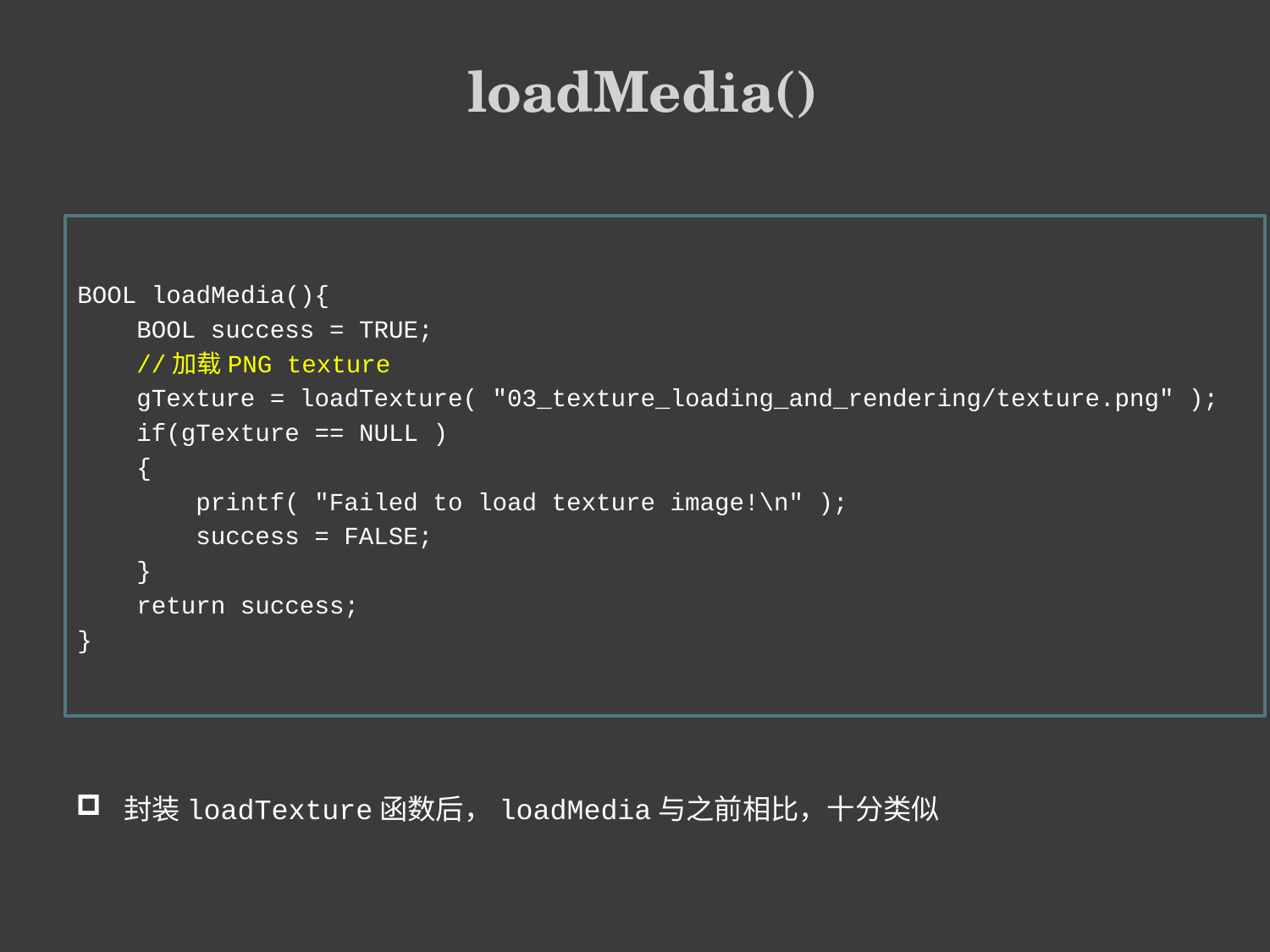

loadMedia()
BOOL loadMedia(){
    BOOL success = TRUE;
    //加载PNG texture
    gTexture = loadTexture( "03_texture_loading_and_rendering/texture.png" );
    if(gTexture == NULL )
    {
        printf( "Failed to load texture image!\n" );
        success = FALSE;
    }
    return success;
}

封装loadTexture函数后，loadMedia与之前相比，十分类似